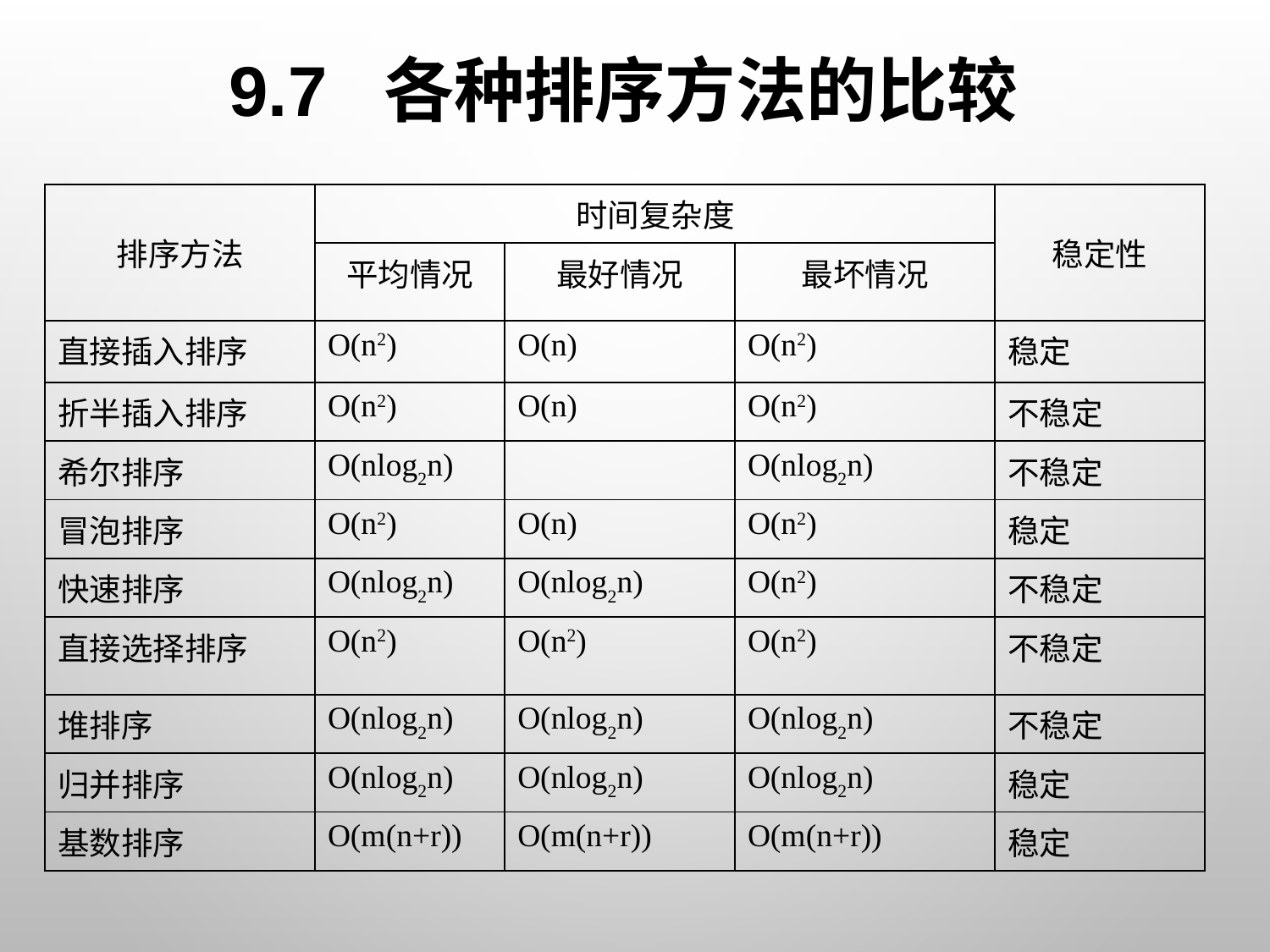

# 9.7  各种排序方法的比较
| 排序方法 | 时间复杂度 |  |  | 稳定性 |
| --- | --- | --- | --- | --- |
|  | 平均情况 | 最好情况 | 最坏情况 |  |
| 直接插入排序 | O(n2) | O(n) | O(n2) | 稳定 |
| 折半插入排序 | O(n2) | O(n) | O(n2) | 不稳定 |
| 希尔排序 | O(nlog2n) |  | O(nlog2n) | 不稳定 |
| 冒泡排序 | O(n2) | O(n) | O(n2) | 稳定 |
| 快速排序 | O(nlog2n) | O(nlog2n) | O(n2) | 不稳定 |
| 直接选择排序 | O(n2) | O(n2) | O(n2) | 不稳定 |
| 堆排序 | O(nlog2n) | O(nlog2n) | O(nlog2n) | 不稳定 |
| 归并排序 | O(nlog2n) | O(nlog2n) | O(nlog2n) | 稳定 |
| 基数排序 | O(m(n+r)) | O(m(n+r)) | O(m(n+r)) | 稳定 |
63